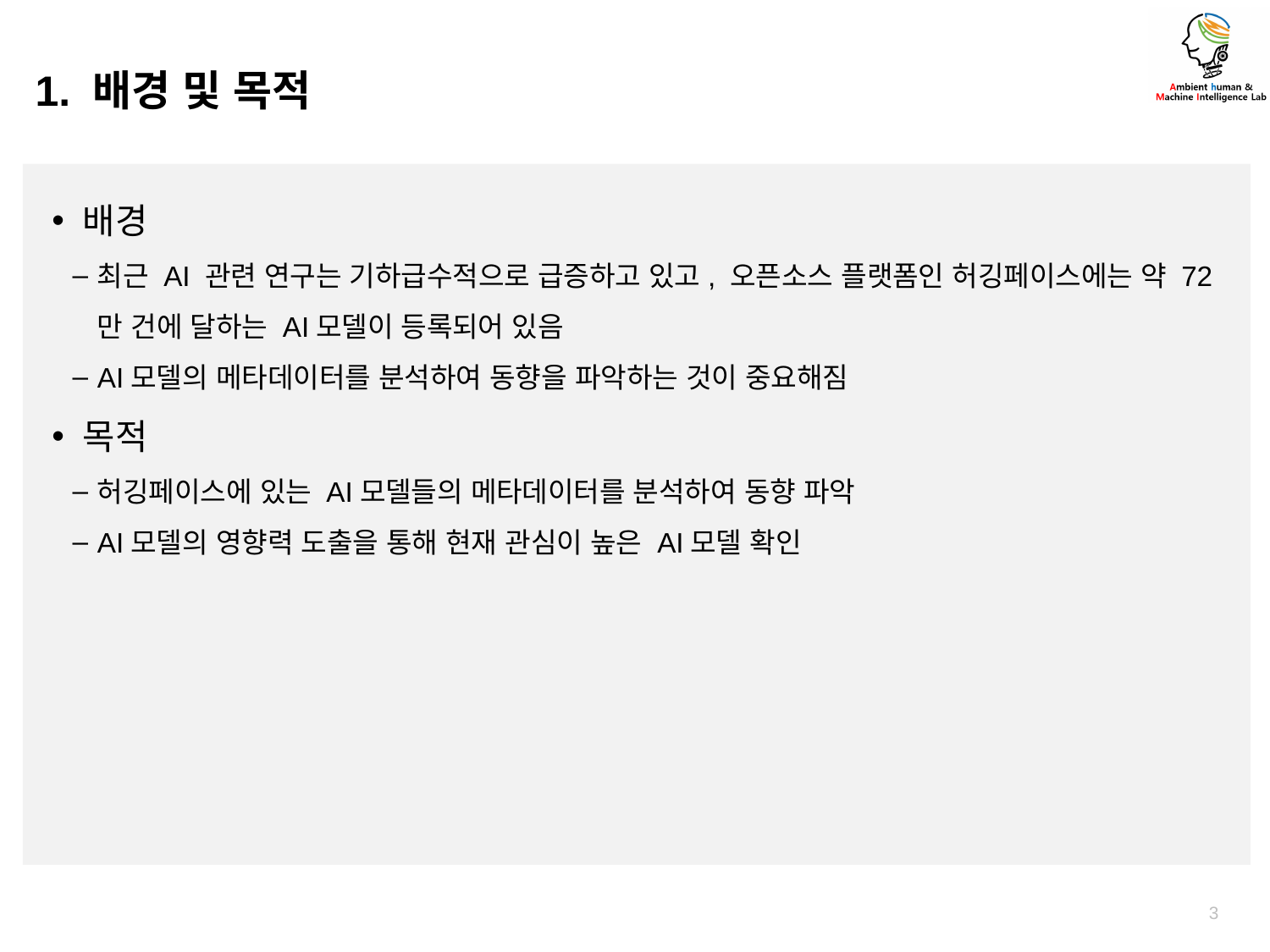

1. 배경 및 목적
배경
최근 AI 관련 연구는 기하급수적으로 급증하고 있고, 오픈소스 플랫폼인 허깅페이스에는 약 72만 건에 달하는 AI모델이 등록되어 있음
AI모델의 메타데이터를 분석하여 동향을 파악하는 것이 중요해짐
목적
허깅페이스에 있는 AI모델들의 메타데이터를 분석하여 동향 파악
AI모델의 영향력 도출을 통해 현재 관심이 높은 AI모델 확인
3